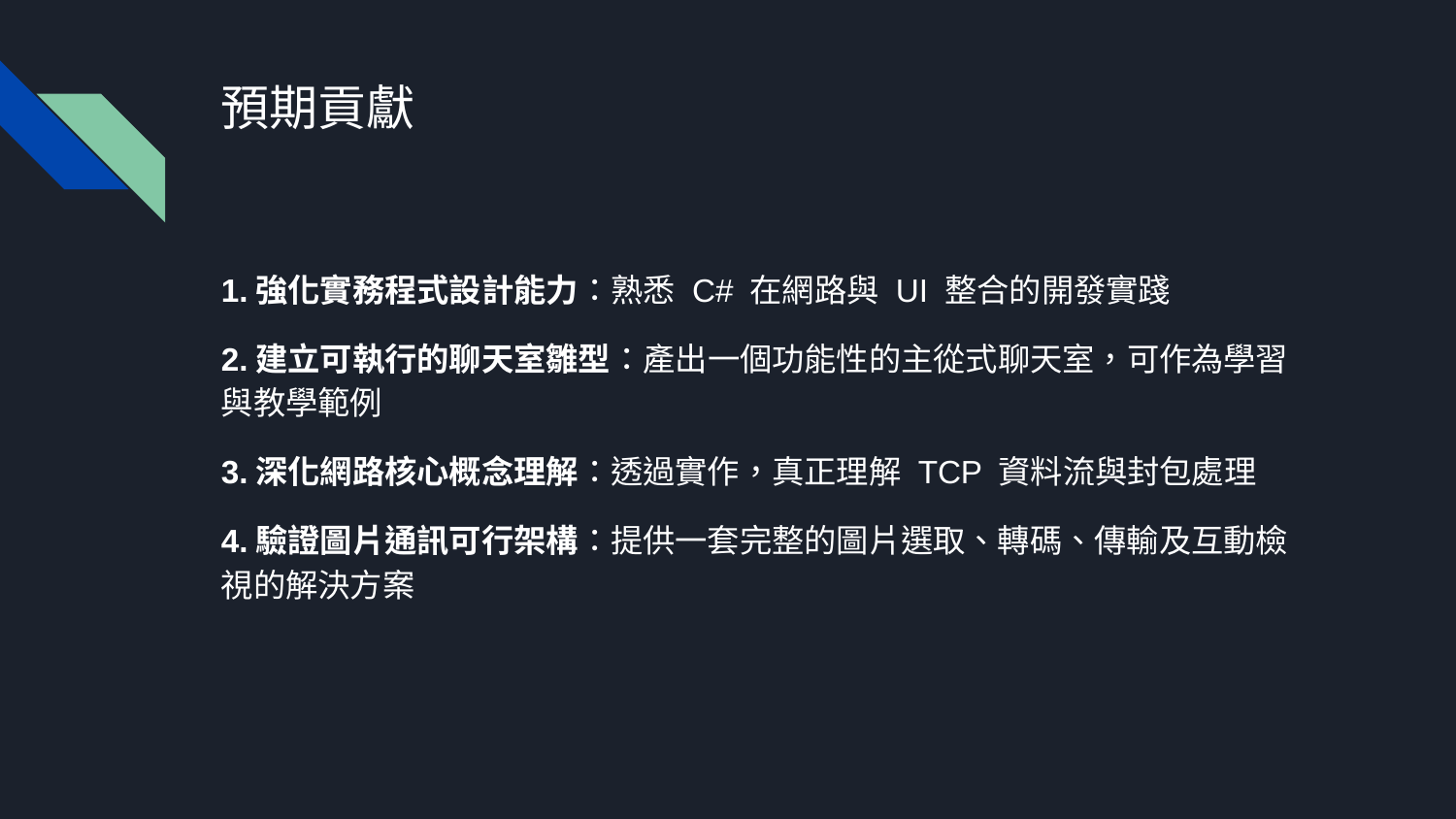

# 預期貢獻
1.強化實務程式設計能力：熟悉 C# 在網路與 UI 整合的開發實踐
2.建立可執行的聊天室雛型：產出一個功能性的主從式聊天室，可作為學習與教學範例
3.深化網路核心概念理解：透過實作，真正理解 TCP 資料流與封包處理
4.驗證圖片通訊可行架構：提供一套完整的圖片選取、轉碼、傳輸及互動檢視的解決方案